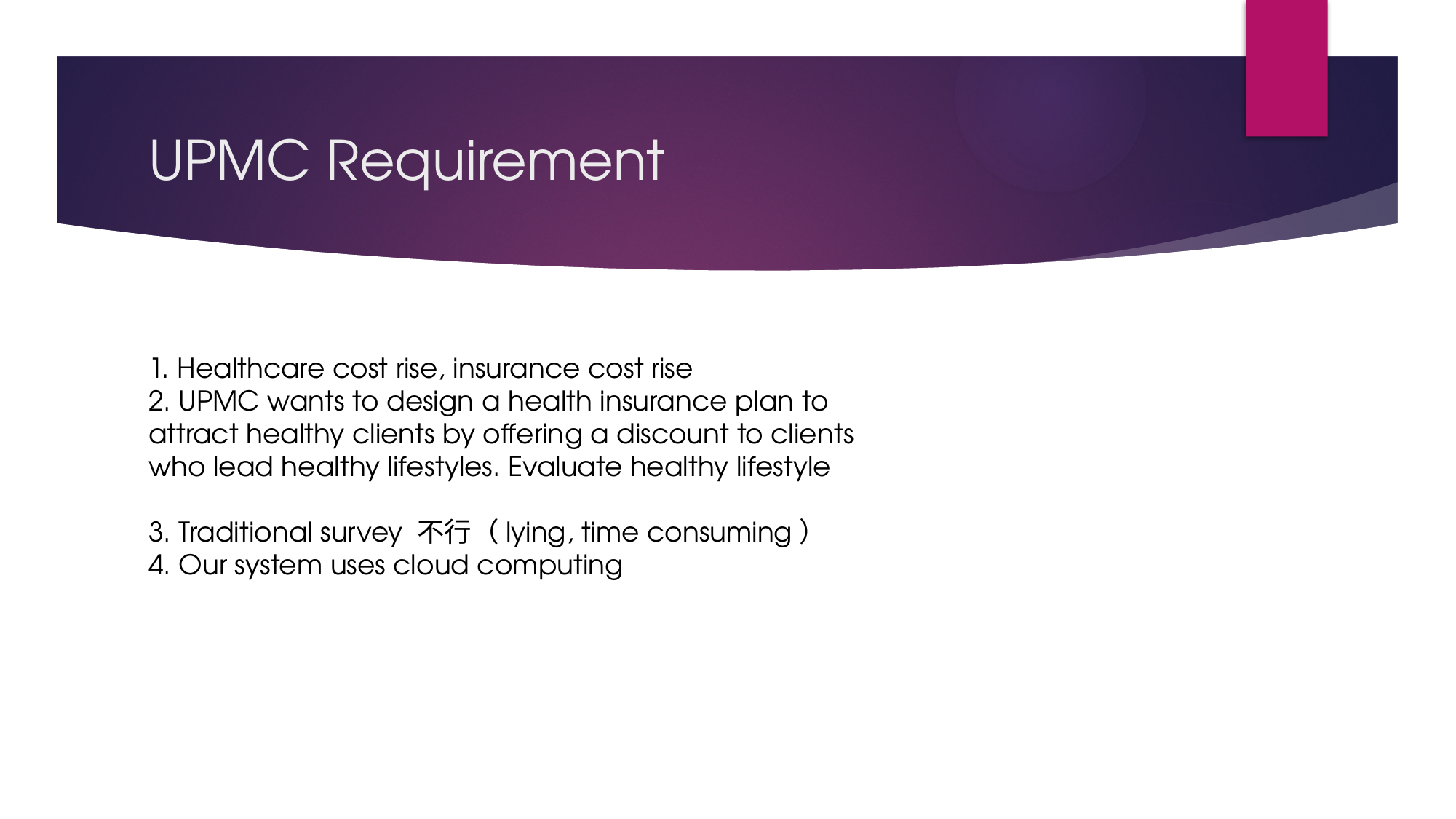

# UPMC Requirement
1. Healthcare cost rise, insurance cost rise
2. UPMC wants to design a health insurance plan to attract healthy clients by offering a discount to clients who lead healthy lifestyles. Evaluate healthy lifestyle

3. Traditional survey 不行（lying, time consuming）
4. Our system uses cloud computing